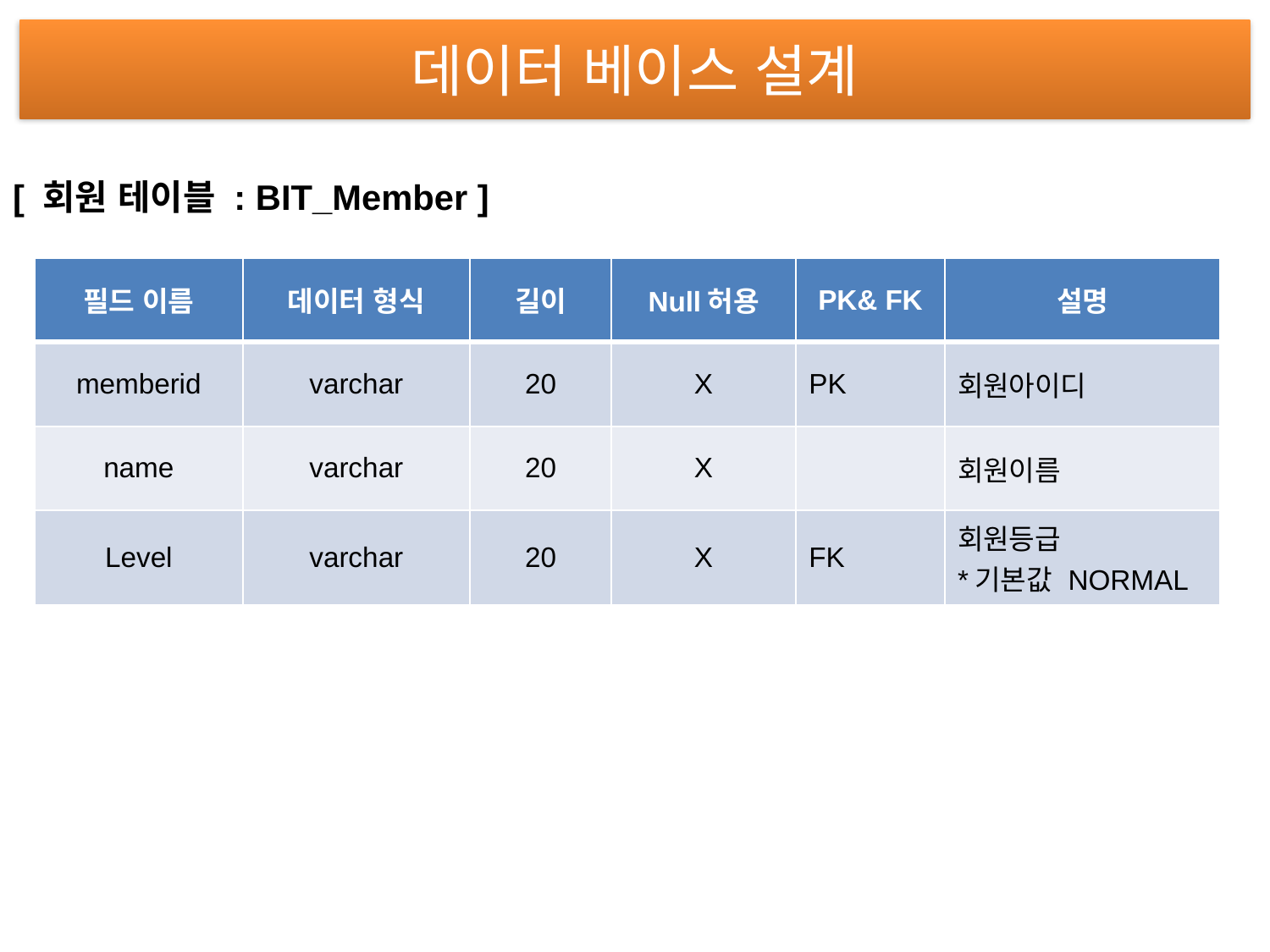

# 데이터 베이스 설계
[ 회원 테이블 : BIT_Member ]

BIT_Member
| 필드 이름 | 데이터 형식 | 길이 | Null허용 | PK& FK | 설명 |
| --- | --- | --- | --- | --- | --- |
| memberid | varchar | 20 | X | PK | 회원아이디 |
| name | varchar | 20 | X |  | 회원이름 |
| Level | varchar | 20 | X | FK | 회원등급 \*기본값 NORMAL |